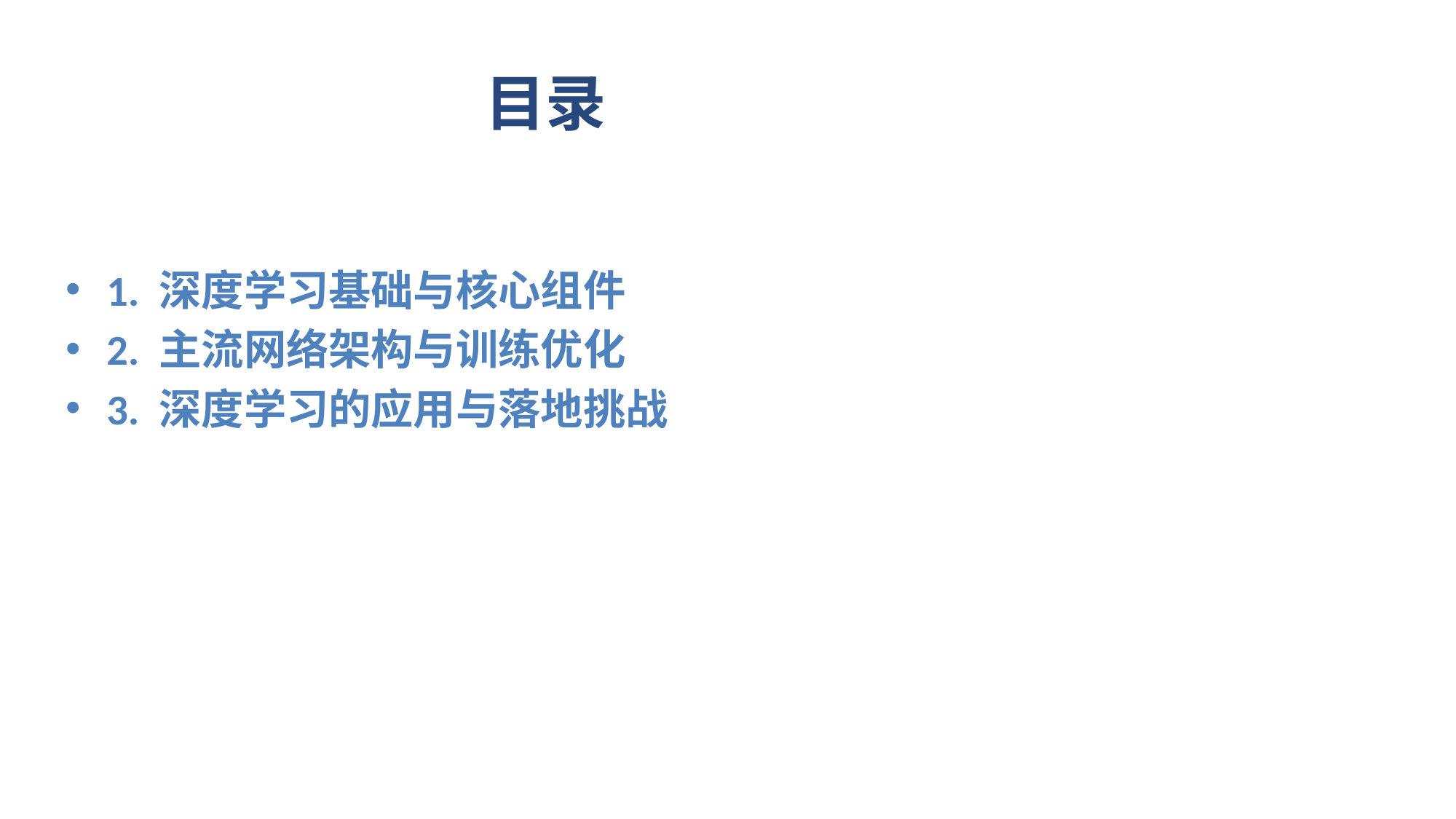

# 目录

1. 深度学习基础与核心组件
2. 主流网络架构与训练优化
3. 深度学习的应用与落地挑战